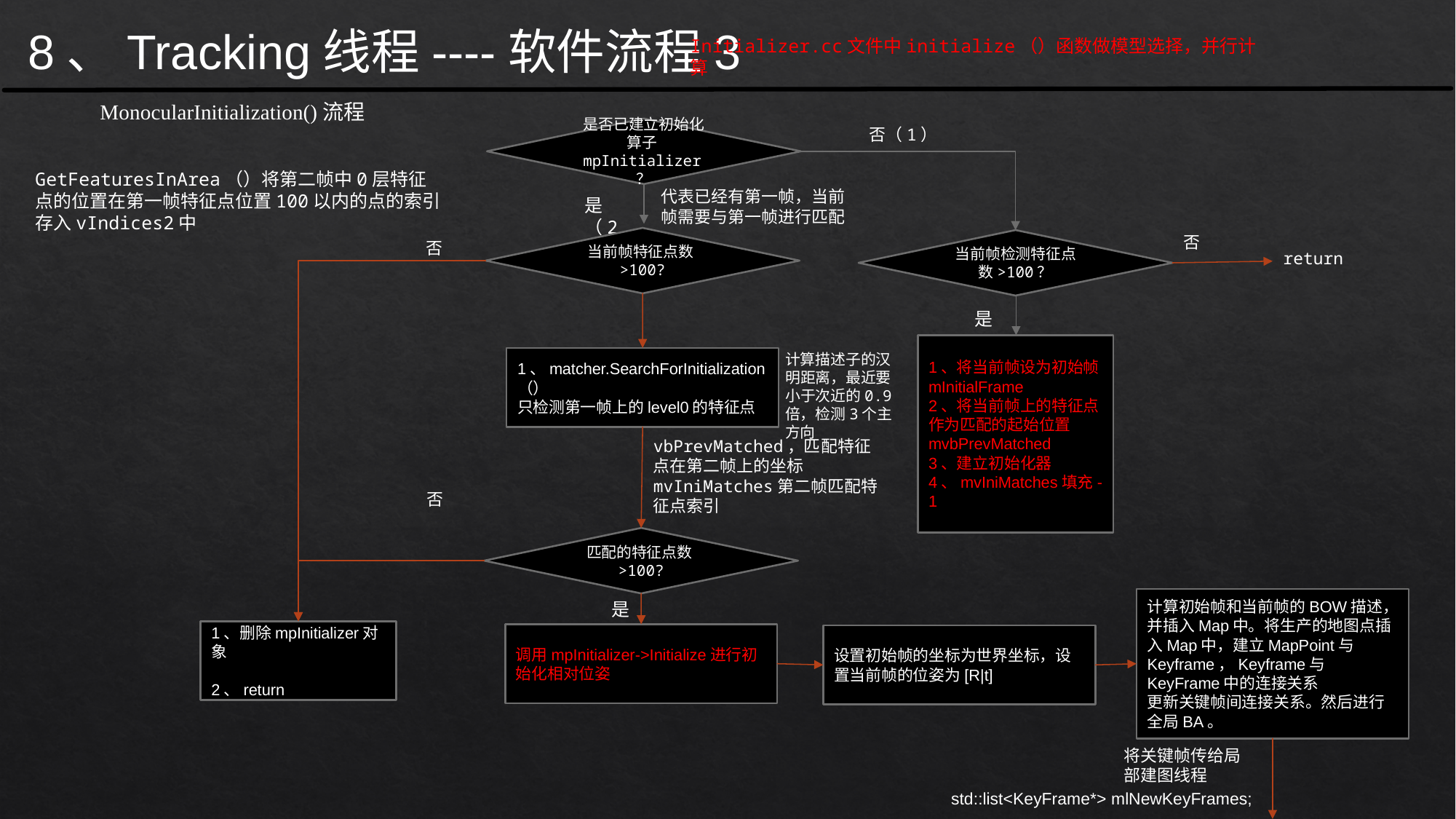

8、Tracking线程----软件流程3
Initializer.cc文件中initialize（）函数做模型选择，并行计算
MonocularInitialization()流程
是否已建立初始化算子mpInitializer？
否（1）
GetFeaturesInArea（）将第二帧中0层特征点的位置在第一帧特征点位置100以内的点的索引存入vIndices2中
代表已经有第一帧，当前帧需要与第一帧进行匹配
是（2）
否
当前帧特征点数>100?
当前帧检测特征点数>100？
否
return
是
1、将当前帧设为初始帧mInitialFrame
2、将当前帧上的特征点作为匹配的起始位置mvbPrevMatched
3、建立初始化器
4、mvIniMatches填充-1
计算描述子的汉明距离，最近要小于次近的0.9倍，检测3个主方向
1、matcher.SearchForInitialization（）
只检测第一帧上的level0的特征点
vbPrevMatched，匹配特征点在第二帧上的坐标
mvIniMatches第二帧匹配特征点索引
否
匹配的特征点数>100?
计算初始帧和当前帧的BOW描述，并插入Map中。将生产的地图点插入Map中，建立MapPoint与Keyframe，Keyframe与KeyFrame中的连接关系
更新关键帧间连接关系。然后进行全局BA。
是
1、删除mpInitializer对象

2、return
调用mpInitializer->Initialize进行初始化相对位姿
设置初始帧的坐标为世界坐标，设置当前帧的位姿为[R|t]
将关键帧传给局部建图线程
std::list<KeyFrame*> mlNewKeyFrames;